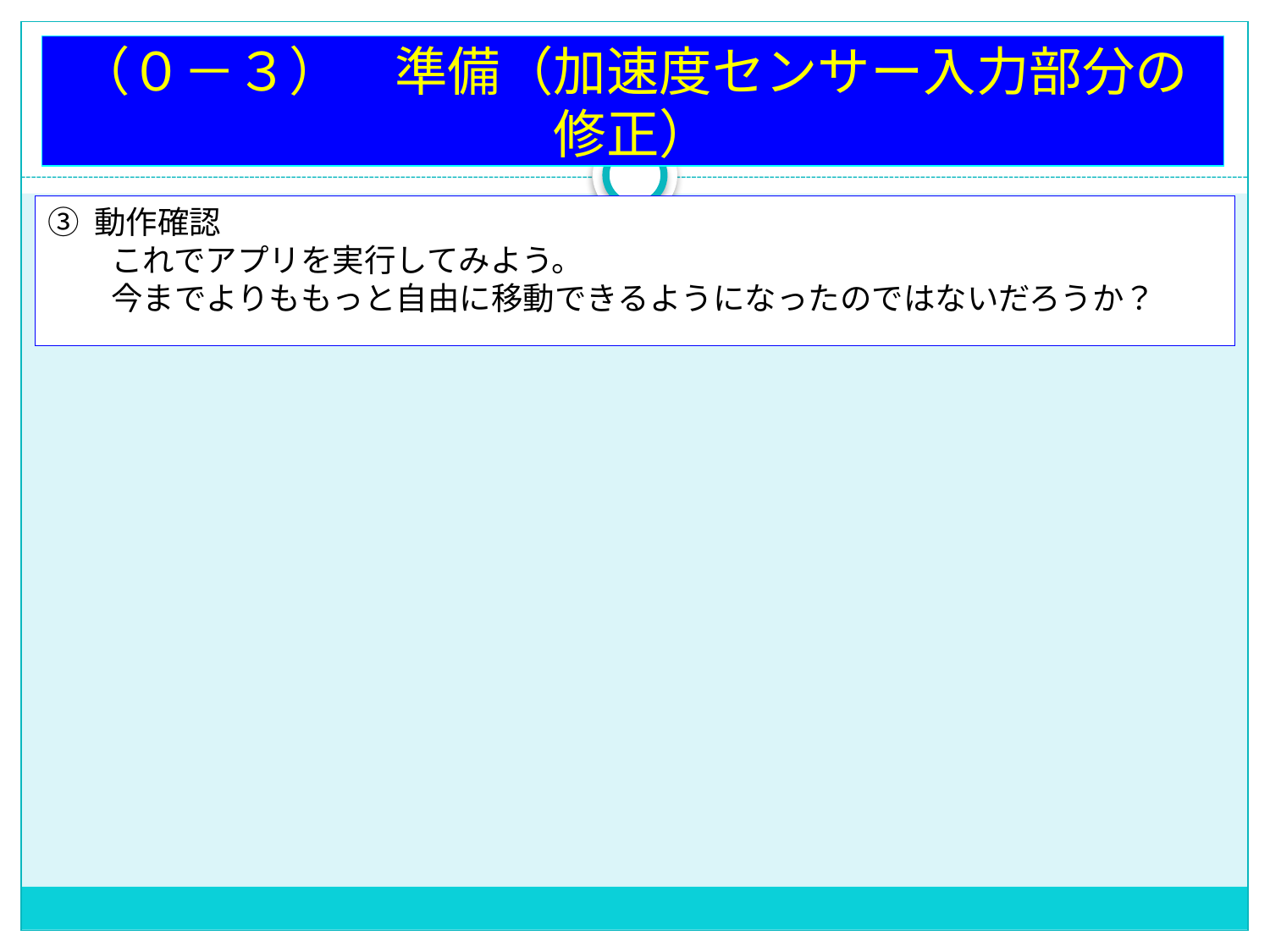

（０－３）　準備（加速度センサー入力部分の修正）
③ 動作確認
　　これでアプリを実行してみよう。
　　今までよりももっと自由に移動できるようになったのではないだろうか？